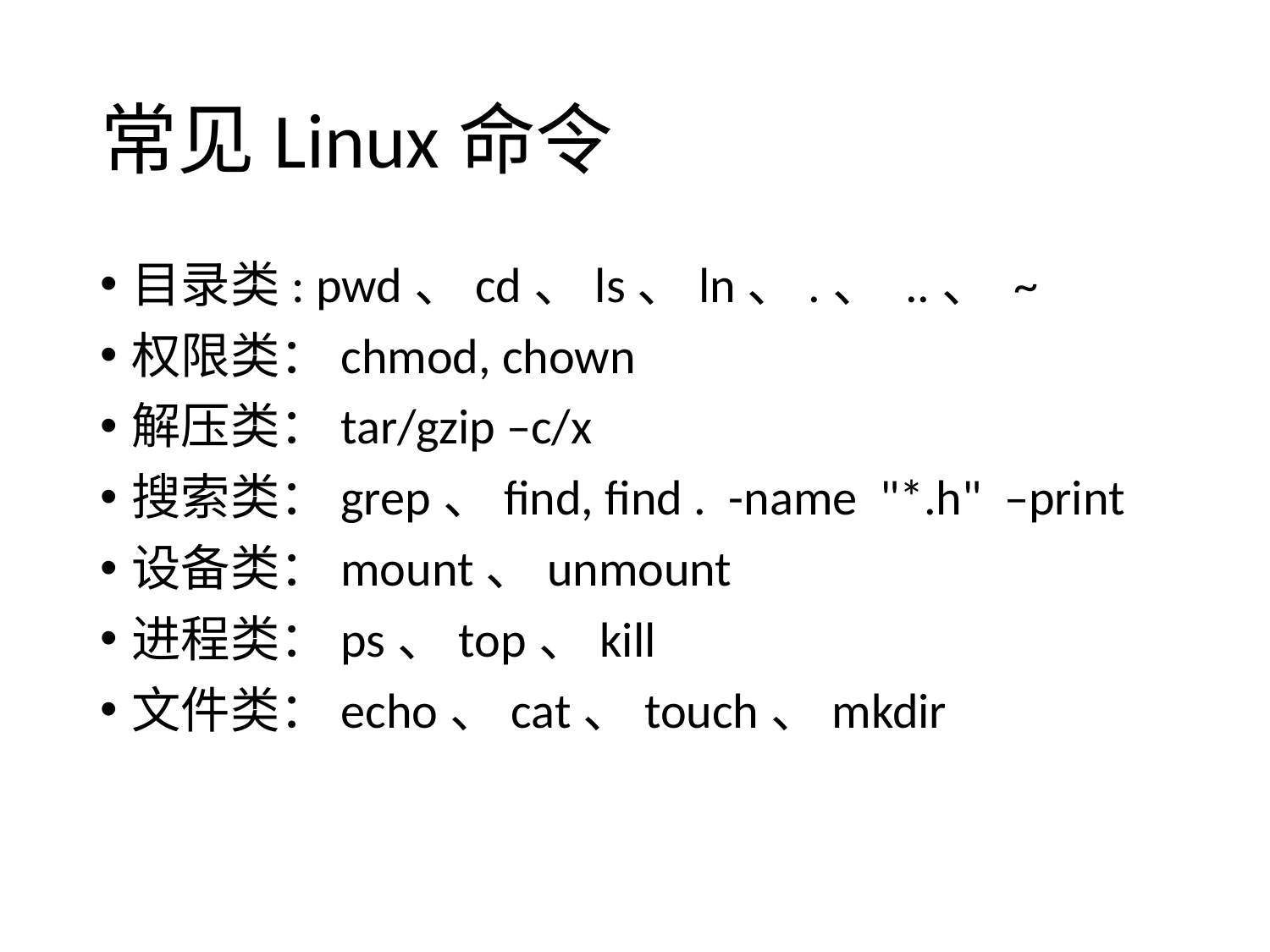

# 常见Linux命令
目录类: pwd、cd、ls、ln、.、 ..、 ~
权限类：chmod, chown
解压类：tar/gzip –c/x
搜索类：grep、find, find .  -name  "*.h"  –print
设备类：mount、unmount
进程类：ps、top、kill
文件类：echo、cat、touch、mkdir